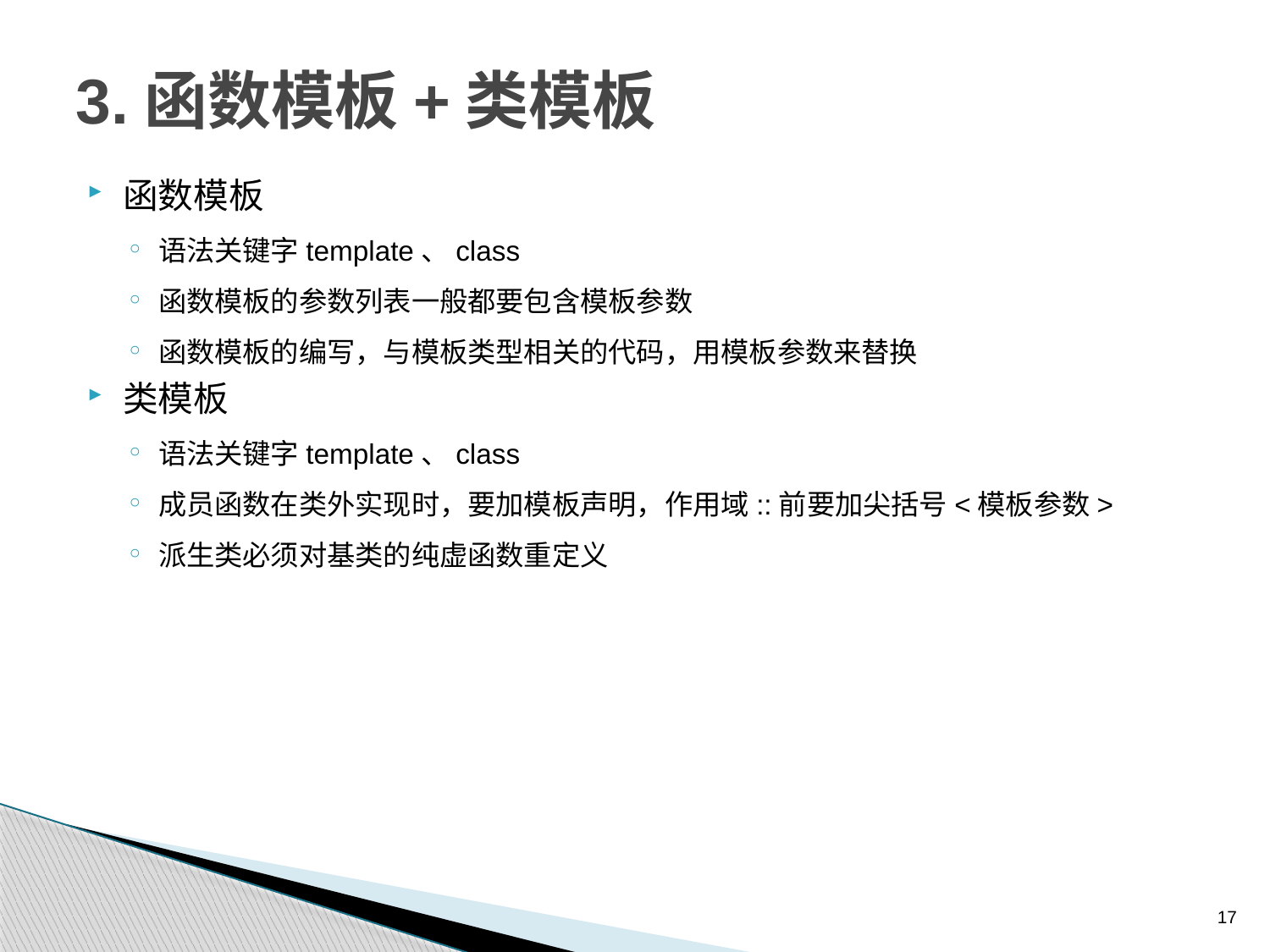

# 3.函数模板+类模板
函数模板
语法关键字template、class
函数模板的参数列表一般都要包含模板参数
函数模板的编写，与模板类型相关的代码，用模板参数来替换
类模板
语法关键字template、class
成员函数在类外实现时，要加模板声明，作用域::前要加尖括号<模板参数>
派生类必须对基类的纯虚函数重定义

17